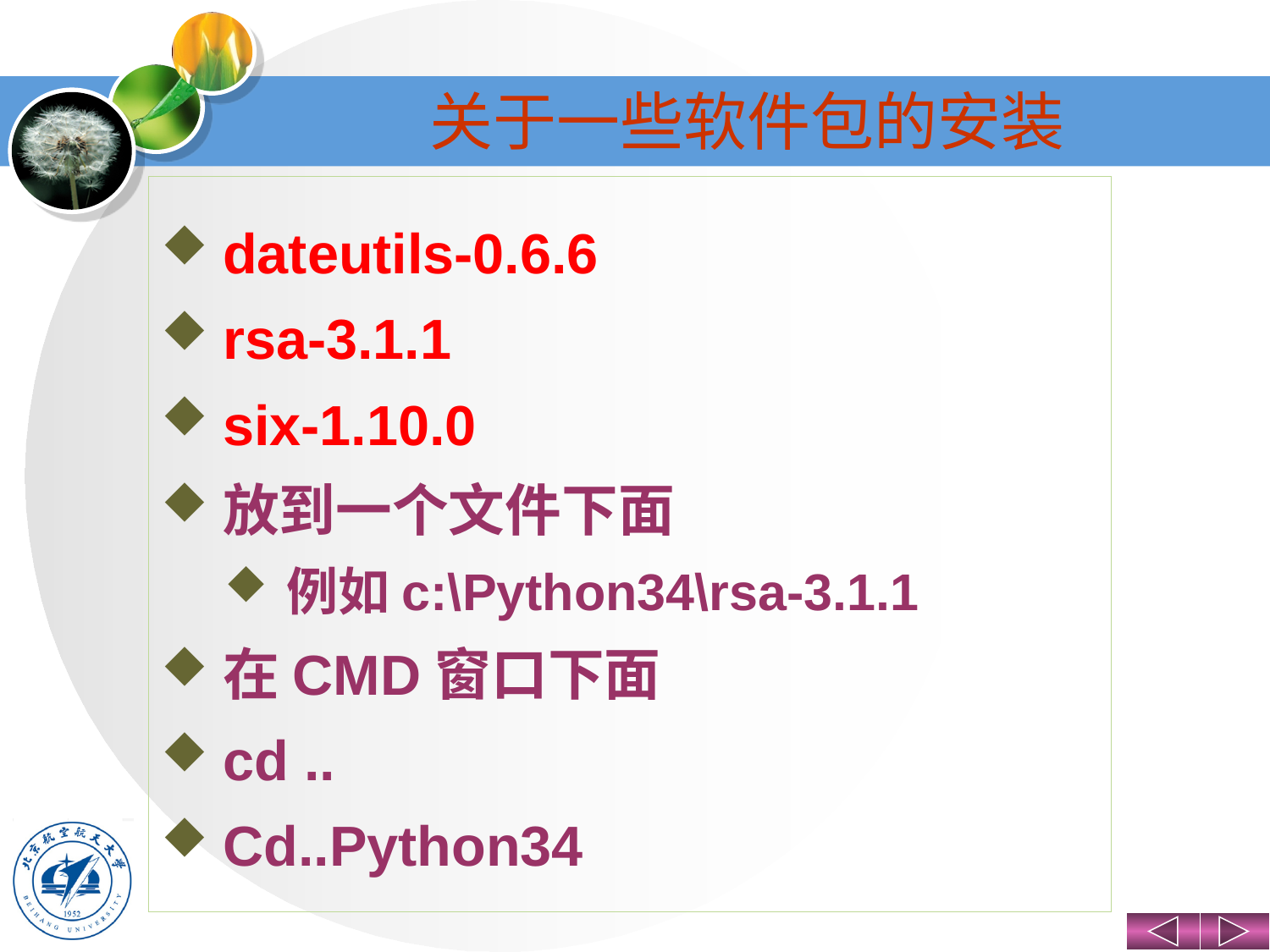

# 关于一些软件包的安装

dateutils-0.6.6
rsa-3.1.1
six-1.10.0
放到一个文件下面
例如c:\Python34\rsa-3.1.1
在CMD窗口下面
cd ..
Cd..Python34
20